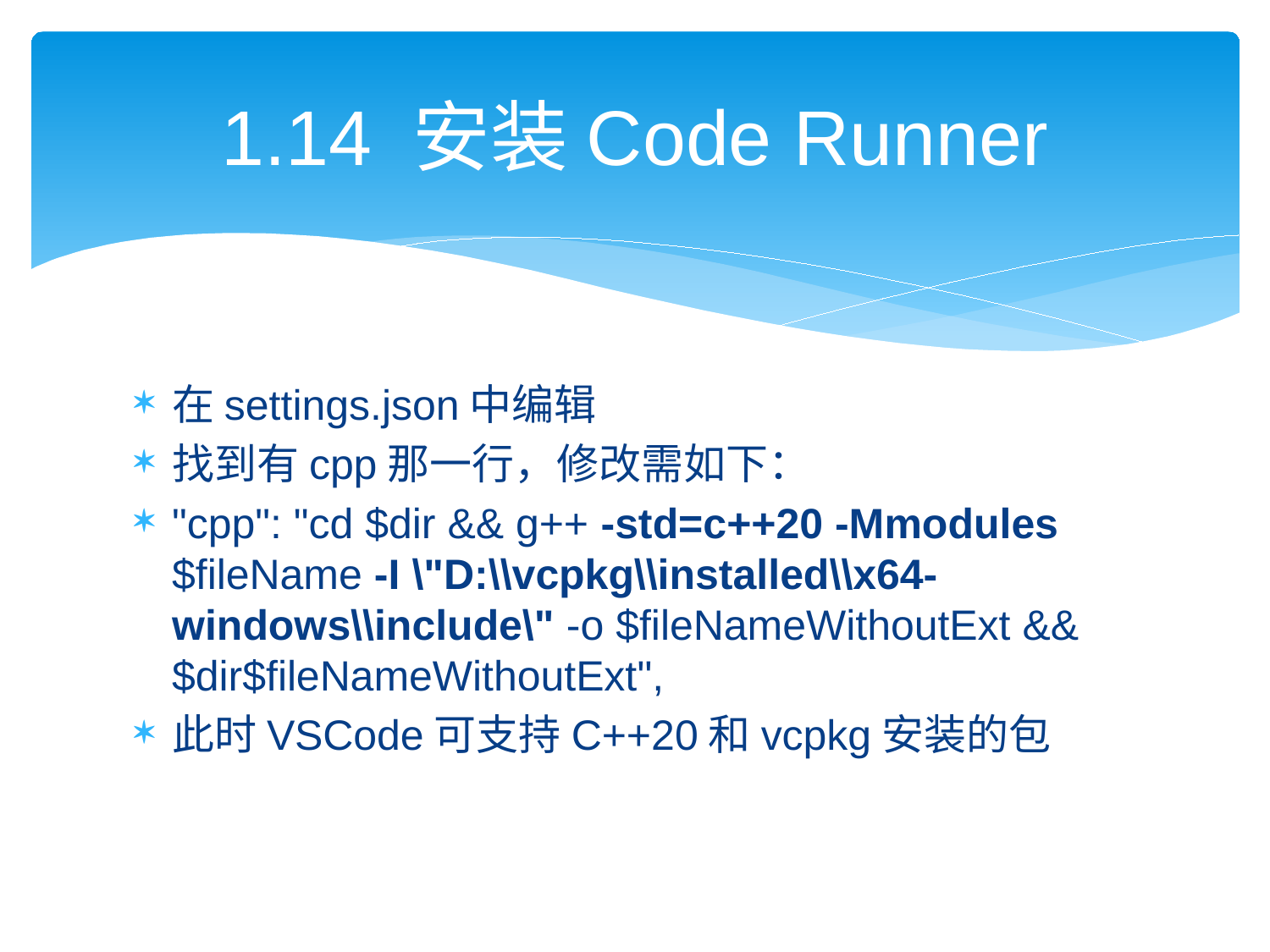

# 1.14 安装Code Runner
在settings.json中编辑
找到有cpp那一行，修改需如下：
"cpp": "cd $dir && g++ -std=c++20 -Mmodules $fileName -I \"D:\\vcpkg\\installed\\x64-windows\\include\" -o $fileNameWithoutExt && $dir$fileNameWithoutExt",
此时VSCode可支持C++20和vcpkg安装的包